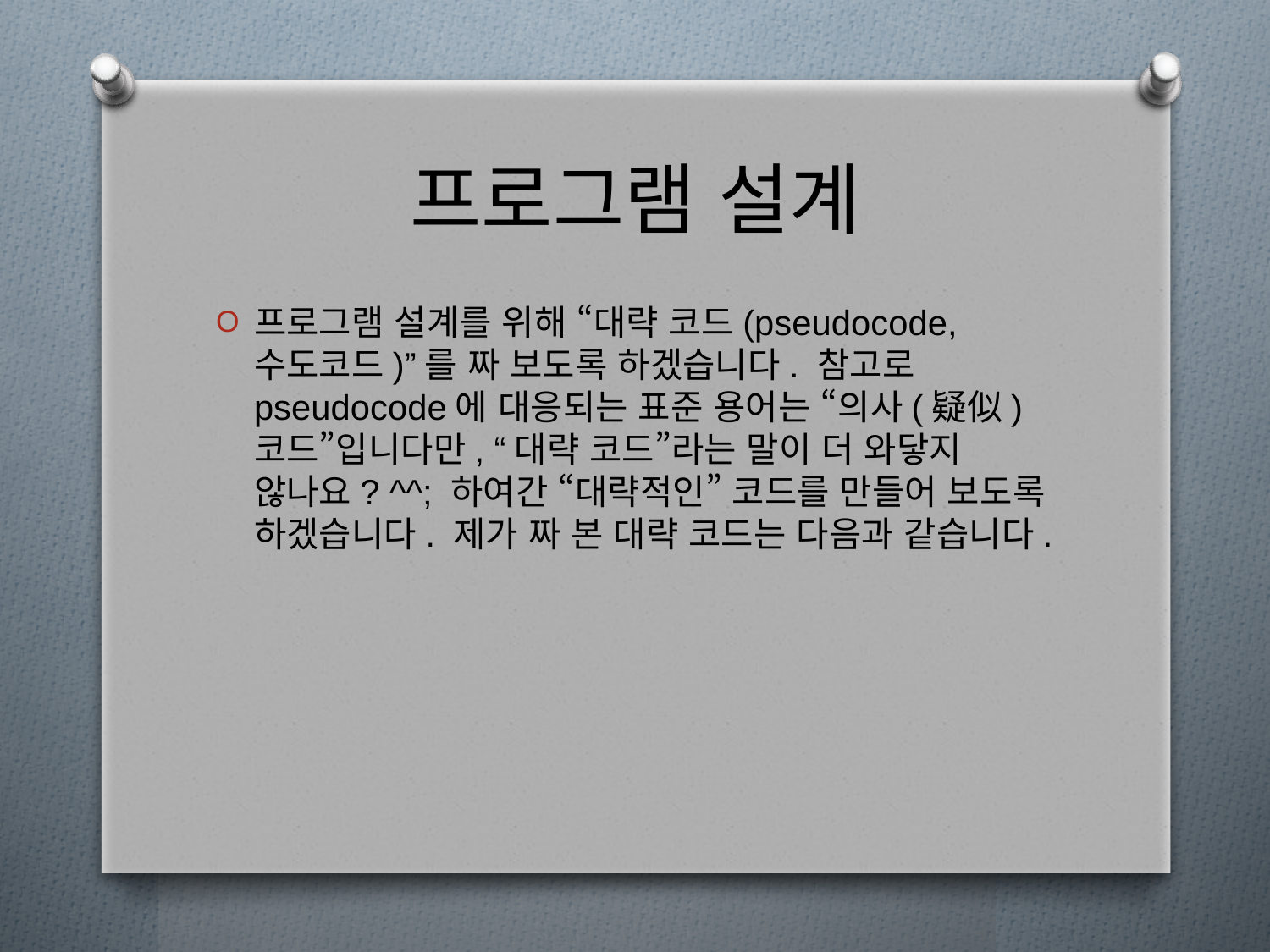

# 프로그램 설계
프로그램 설계를 위해 “대략 코드(pseudocode, 수도코드)”를 짜 보도록 하겠습니다. 참고로 pseudocode에 대응되는 표준 용어는 “의사(疑似) 코드”입니다만, “대략 코드”라는 말이 더 와닿지 않나요? ^^; 하여간 “대략적인” 코드를 만들어 보도록 하겠습니다. 제가 짜 본 대략 코드는 다음과 같습니다.